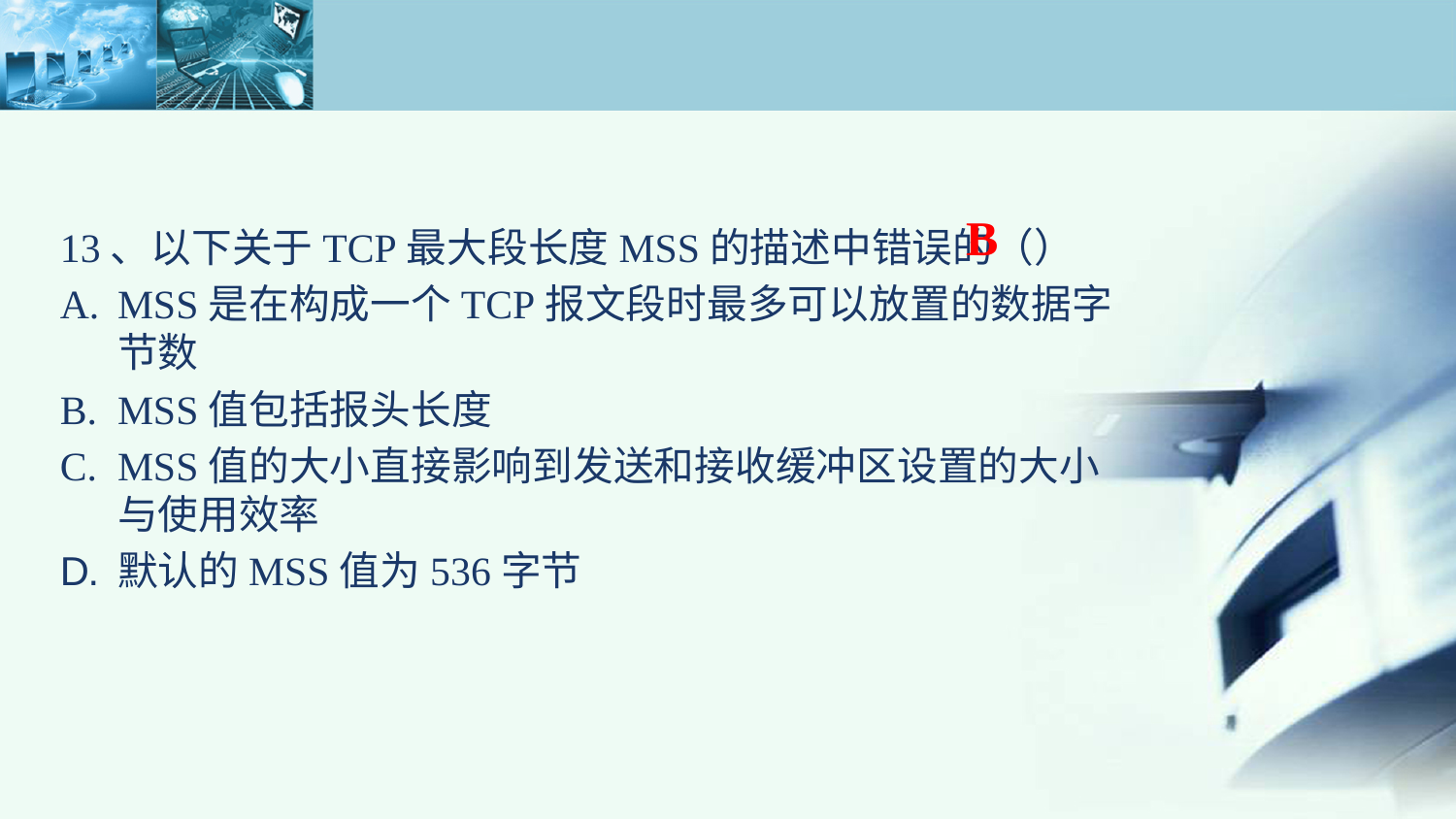

#
13、以下关于TCP最大段长度MSS的描述中错误的（）
MSS是在构成一个TCP报文段时最多可以放置的数据字节数
MSS值包括报头长度
MSS值的大小直接影响到发送和接收缓冲区设置的大小与使用效率
默认的MSS值为536字节

B